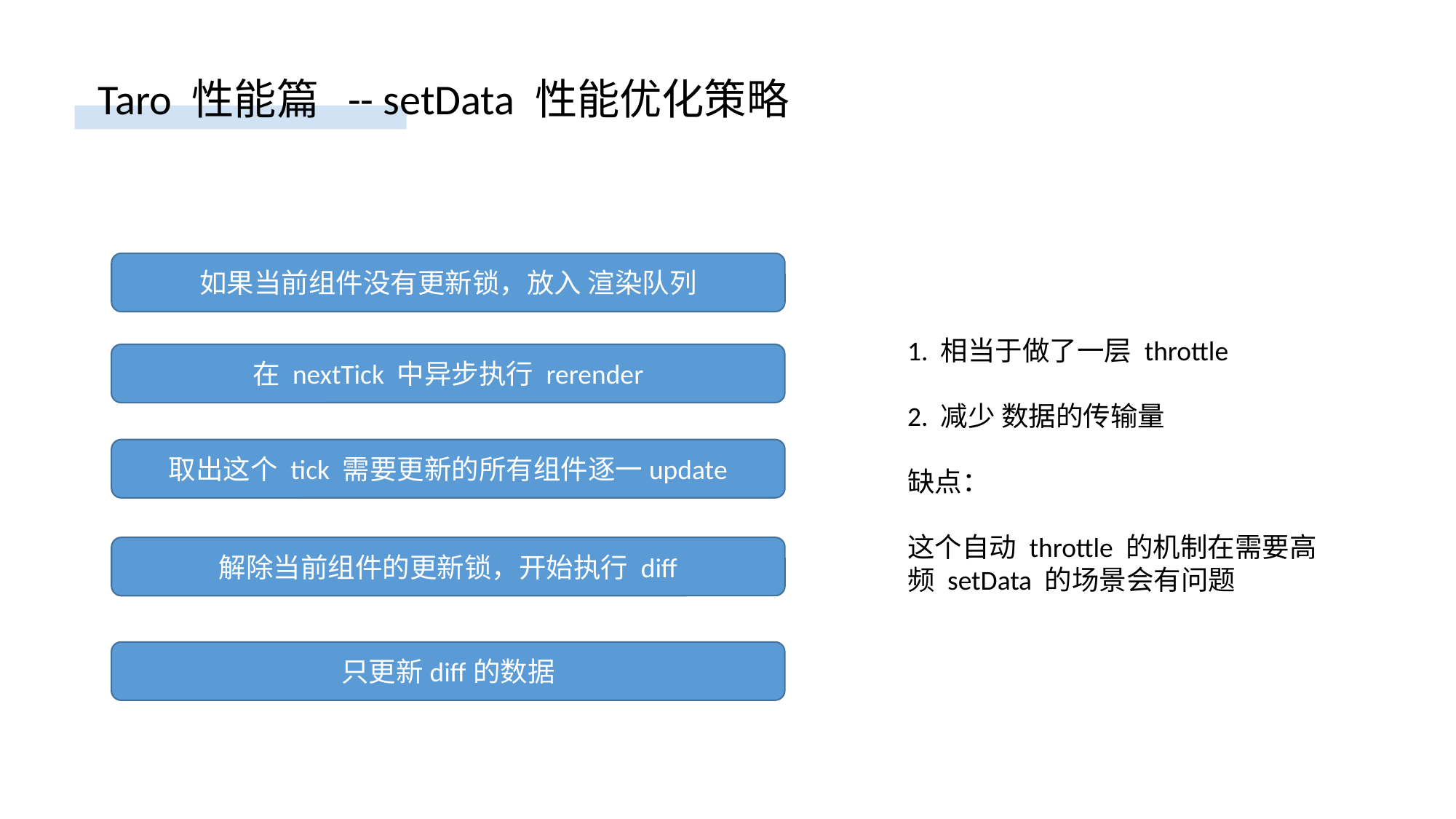

Taro 性能篇  -- setData 性能优化策略

如果当前组件没有更新锁，放入 渲染队列
1. 相当于做了一层 throttle

2. 减少 数据的传输量

缺点：

这个自动 throttle 的机制在需要高频 setData 的场景会有问题
在 nextTick 中异步执行 rerender
取出这个 tick 需要更新的所有组件逐一update
解除当前组件的更新锁，开始执行 diff
只更新diff的数据